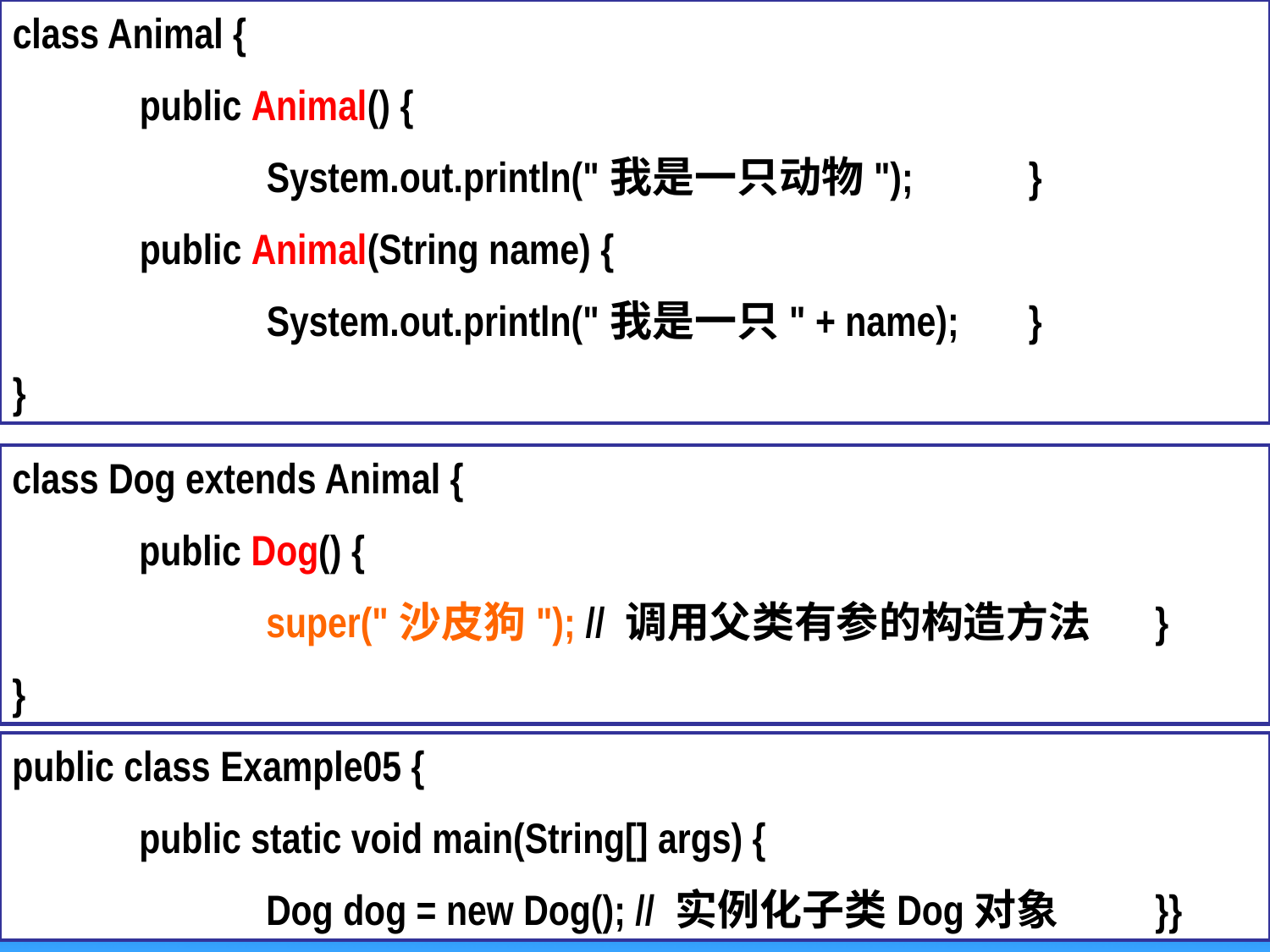

class Animal {
	public Animal() {
		System.out.println("我是一只动物");	}
 	public Animal(String name) {
		System.out.println("我是一只" + name);	}
}
class Dog extends Animal {
	public Dog() {
		super("沙皮狗"); // 调用父类有参的构造方法	}
}
public class Example05 {
	public static void main(String[] args) {
		Dog dog = new Dog(); // 实例化子类Dog对象	}}